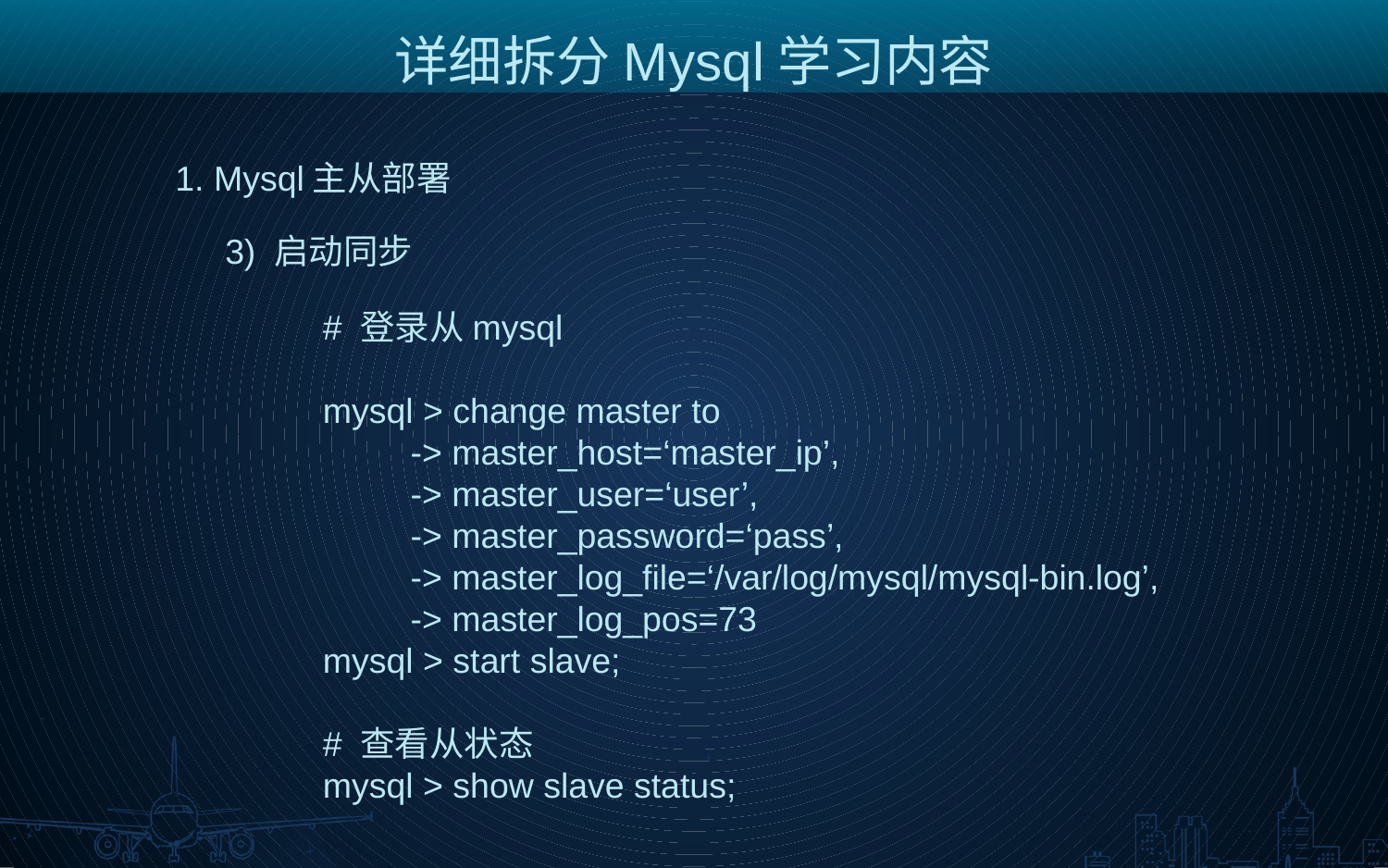

详细拆分Mysql学习内容
1. Mysql主从部署
3) 启动同步
# 登录从mysql

mysql > change master to
         -> master_host=‘master_ip’,
         -> master_user=‘user’,
         -> master_password=‘pass’,
         -> master_log_file=‘/var/log/mysql/mysql-bin.log’,
         -> master_log_pos=73
mysql > start slave;

# 查看从状态
mysql > show slave status;